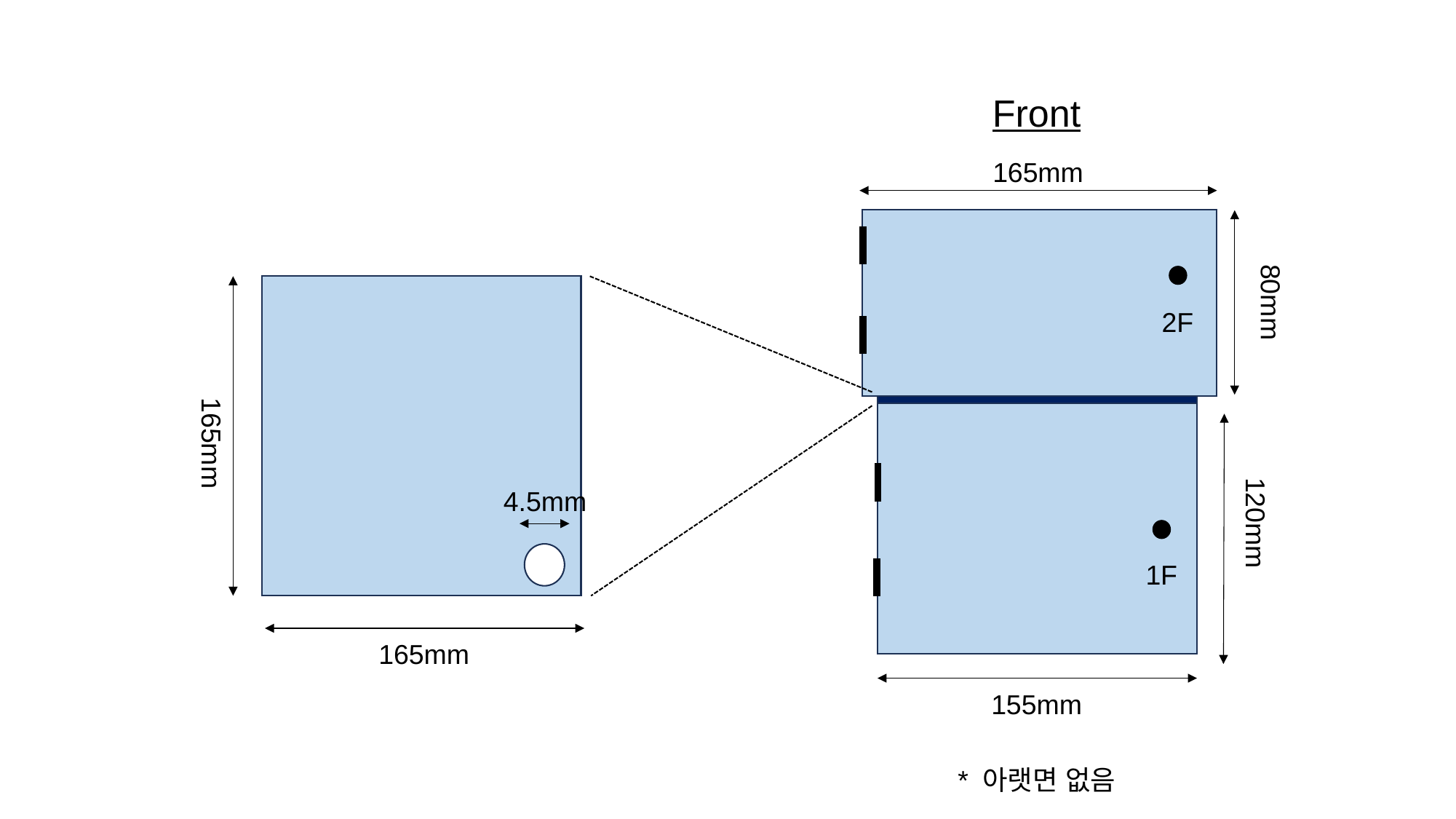

Front
165mm

80mm

2F

Front

2F

165mm

120mm
4.5mm

1F

165mm
155mm
* 아랫면 없음